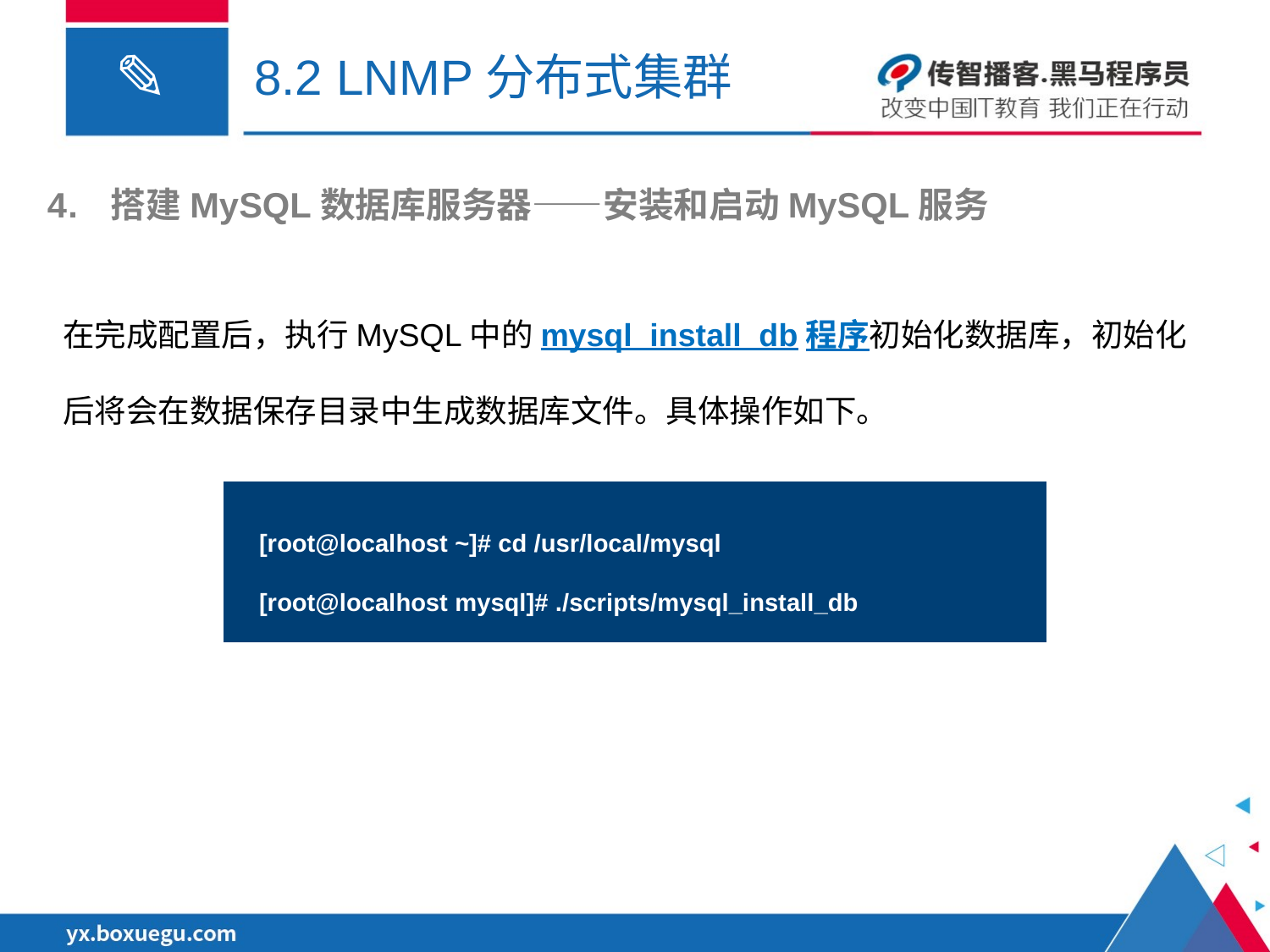

# 8.2 LNMP分布式集群
搭建MySQL数据库服务器——安装和启动MySQL服务
在完成配置后，执行MySQL中的mysql_install_db程序初始化数据库，初始化后将会在数据保存目录中生成数据库文件。具体操作如下。

[root@localhost ~]# cd /usr/local/mysql
[root@localhost mysql]# ./scripts/mysql_install_db